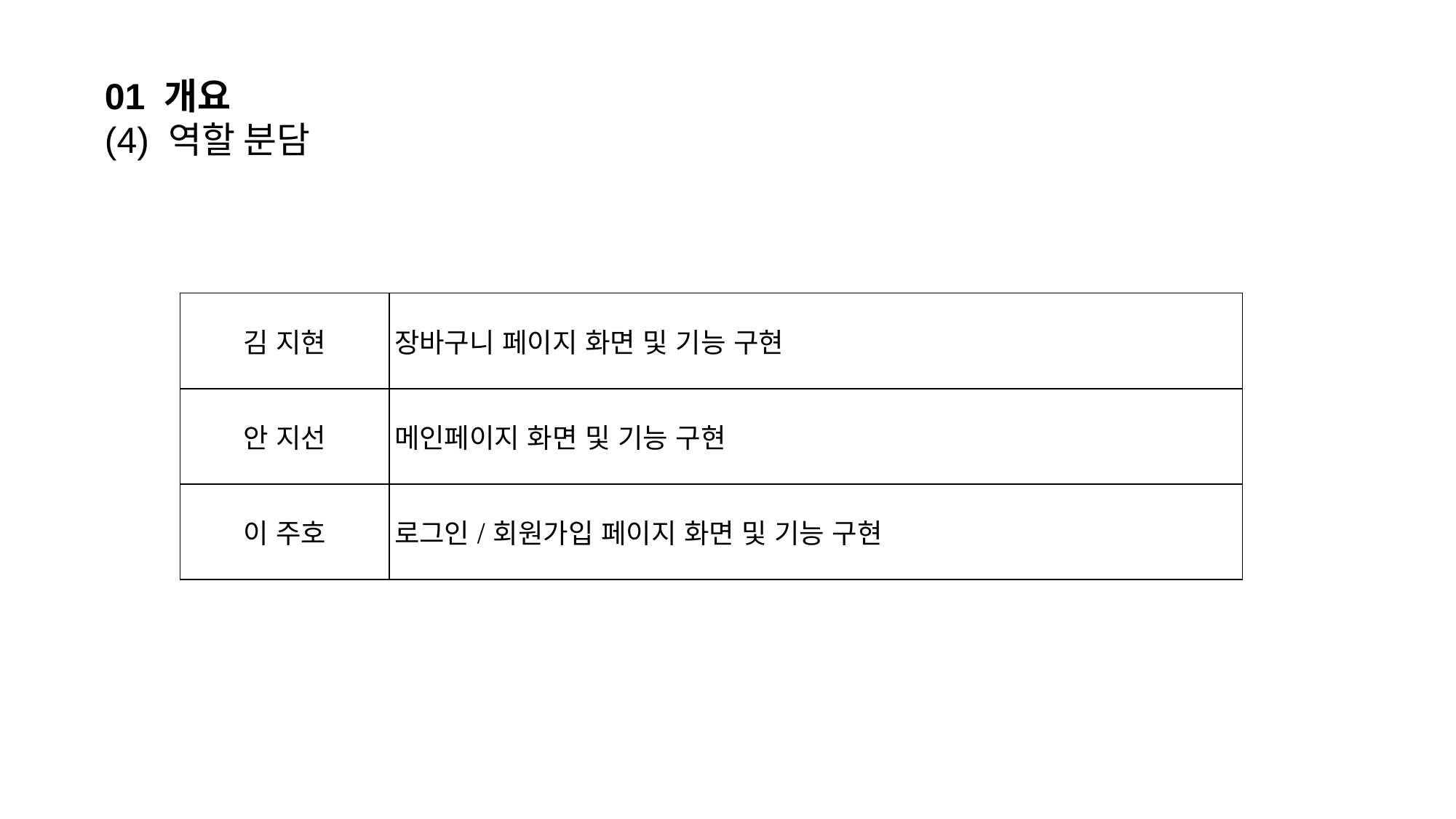

01 개요
(4) 역할 분담
| 김 지현 | 장바구니 페이지 화면 및 기능 구현 |
| --- | --- |
| 안 지선 | 메인페이지 화면 및 기능 구현 |
| 이 주호 | 로그인/회원가입 페이지 화면 및 기능 구현 |